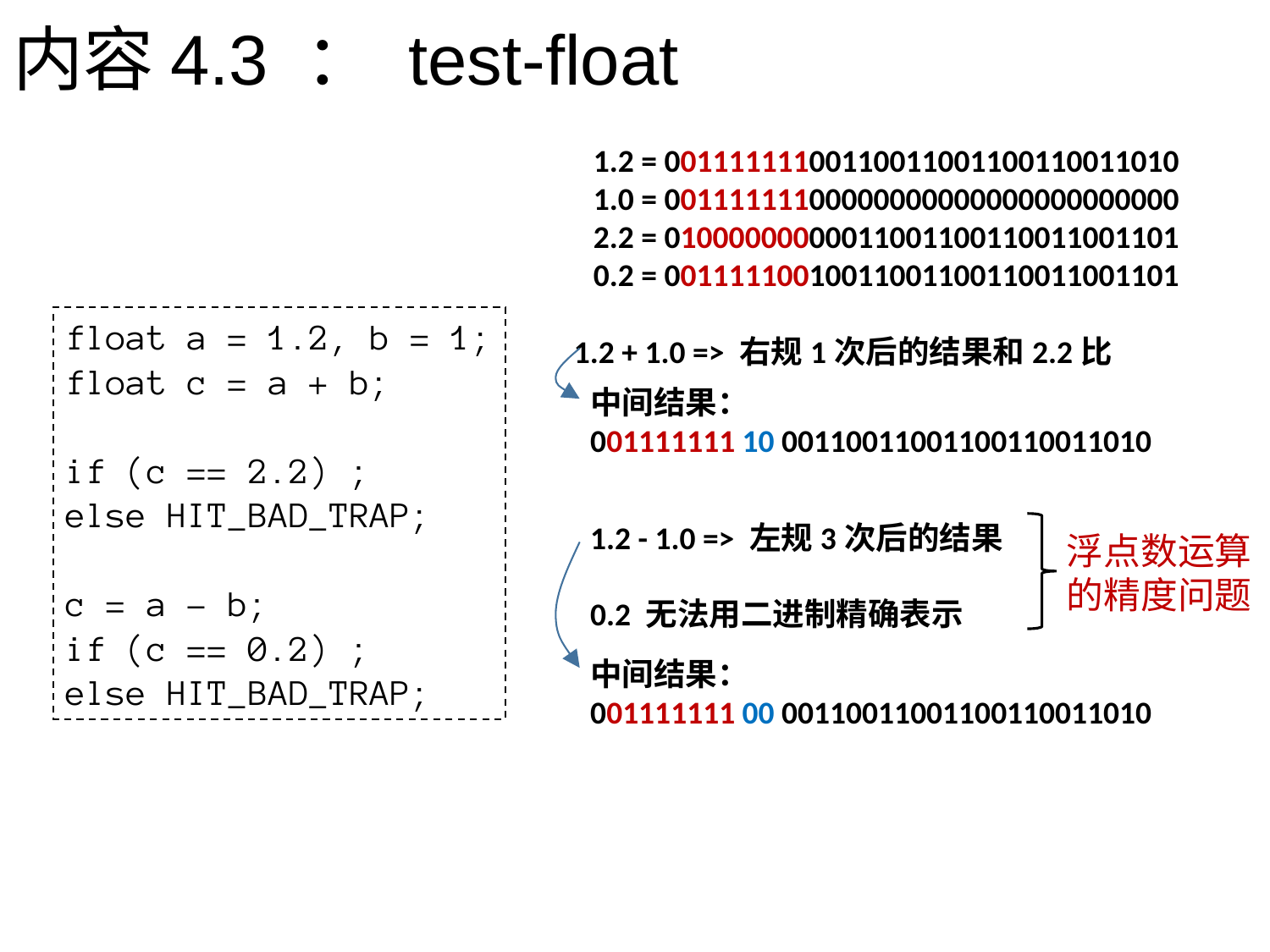

# 内容4.3 ： test-float
1.2 = ‭00111111100110011001100110011010‬
1.0 = ‭00111111100000000000000000000000‬
2.2 = ‭01000000000011001100110011001101‬
0.2 = ‭00111110010011001100110011001101‬
float a = 1.2, b = 1;
float c = a + b;

if (c == 2.2) ;
else HIT_BAD_TRAP;

c = a - b;
if (c == 0.2) ;
else HIT_BAD_TRAP;
1.2 + 1.0 => 右规1次后的结果和2.2比

中间结果：
001111111 10 00110011001100110011010‬
1.2 - 1.0 => 左规3次后的结果

0.2 无法用二进制精确表示

浮点数运算的精度问题

中间结果：
001111111 00 00110011001100110011010‬